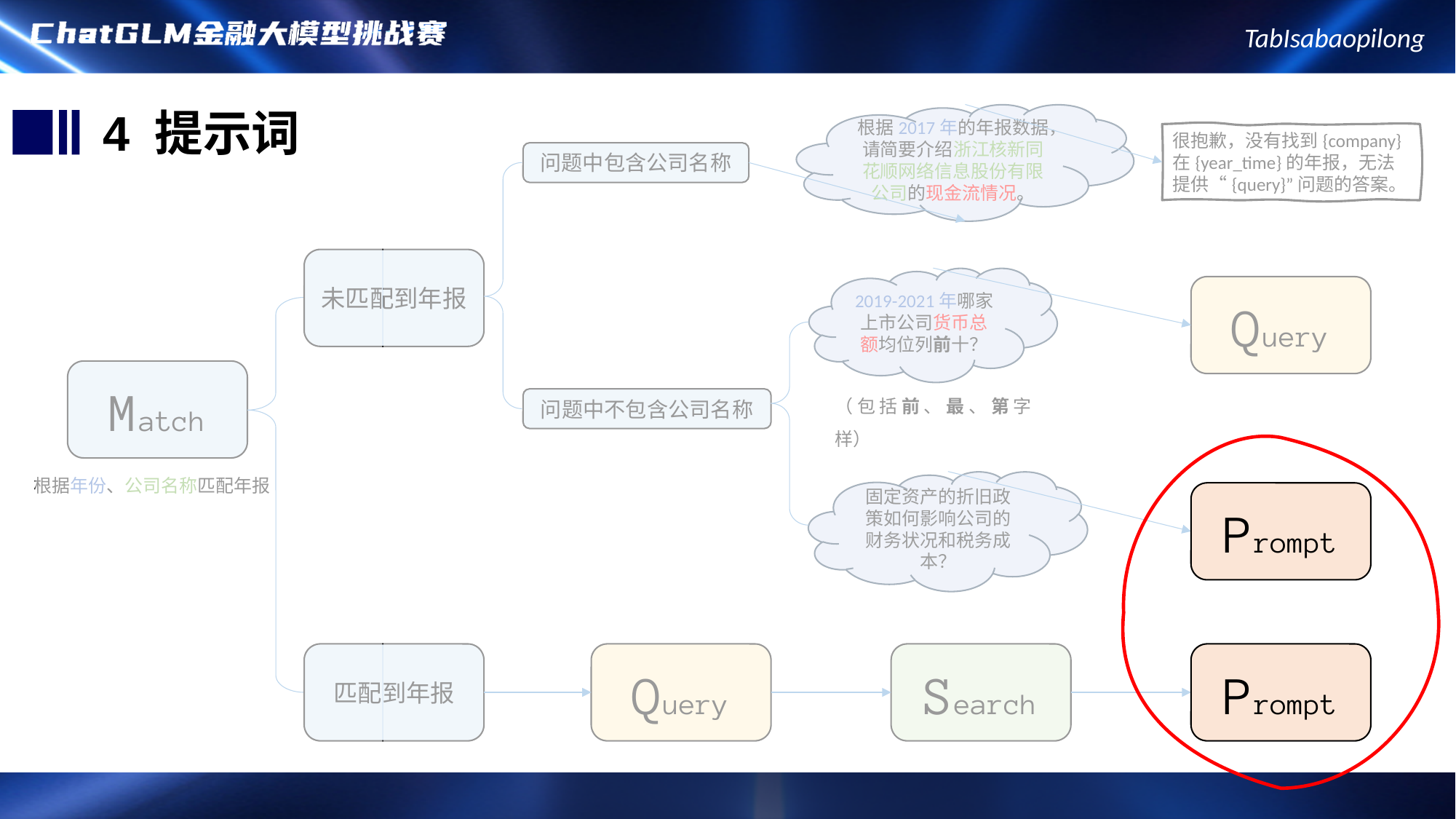

4 提示词
根据2017年的年报数据，请简要介绍浙江核新同花顺网络信息股份有限公司的现金流情况。

很抱歉，没有找到{company}在{year_time}的年报，无法提供“{query}”问题的答案。
问题中包含公司名称

未匹配到年报
2019-2021年哪家上市公司货币总额均位列前十？
Query

Match
（包括前、最、第字样）
问题中不包含公司名称

根据年份、公司名称匹配年报
固定资产的折旧政策如何影响公司的财务状况和税务成本？
Prompt
匹配到年报
Query
Search
Prompt